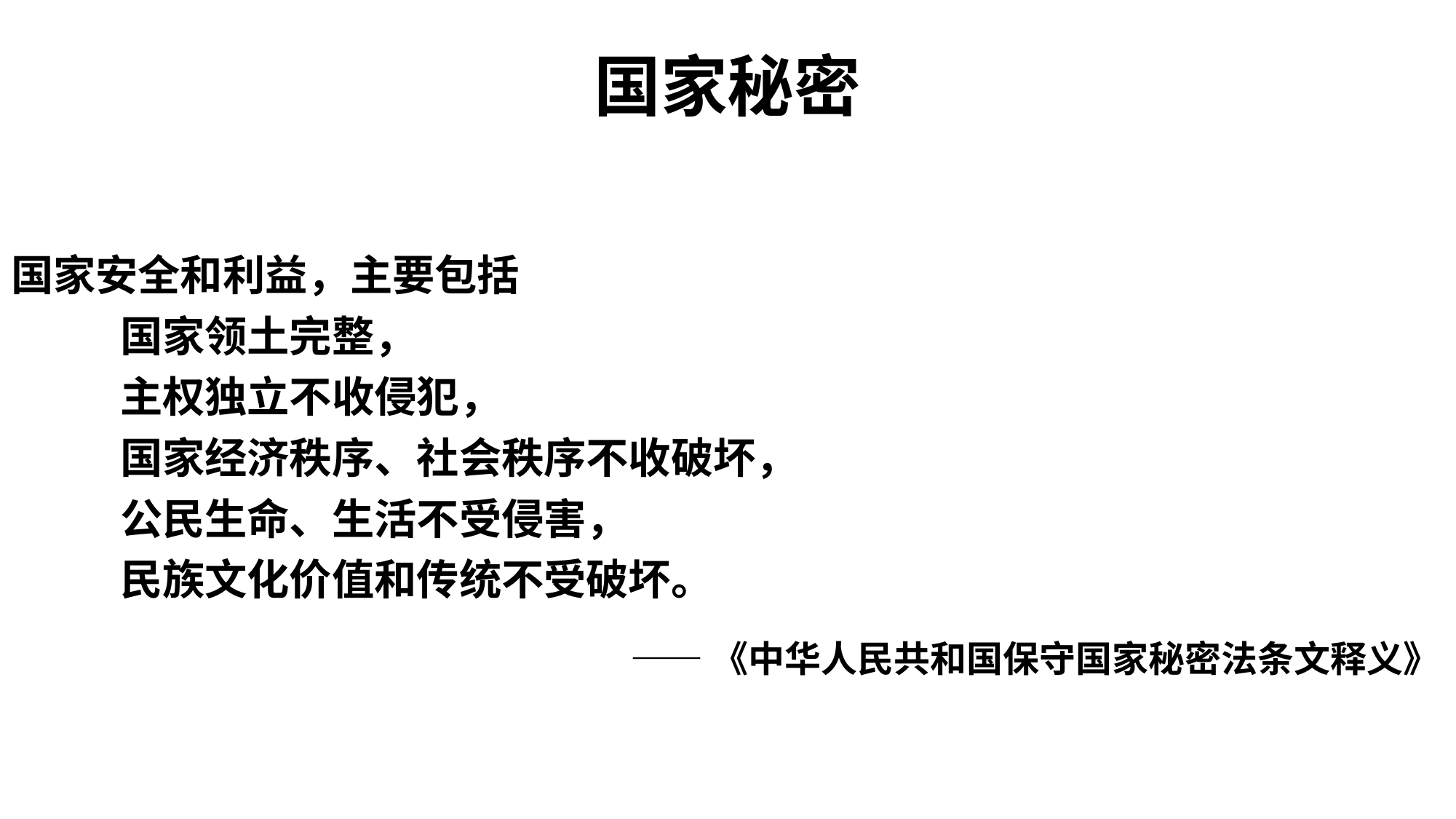

# 国家秘密

国家安全和利益，主要包括
	国家领土完整，
	主权独立不收侵犯，
	国家经济秩序、社会秩序不收破坏，
	公民生命、生活不受侵害，
	民族文化价值和传统不受破坏。
				                   ——《中华人民共和国保守国家秘密法条文释义》